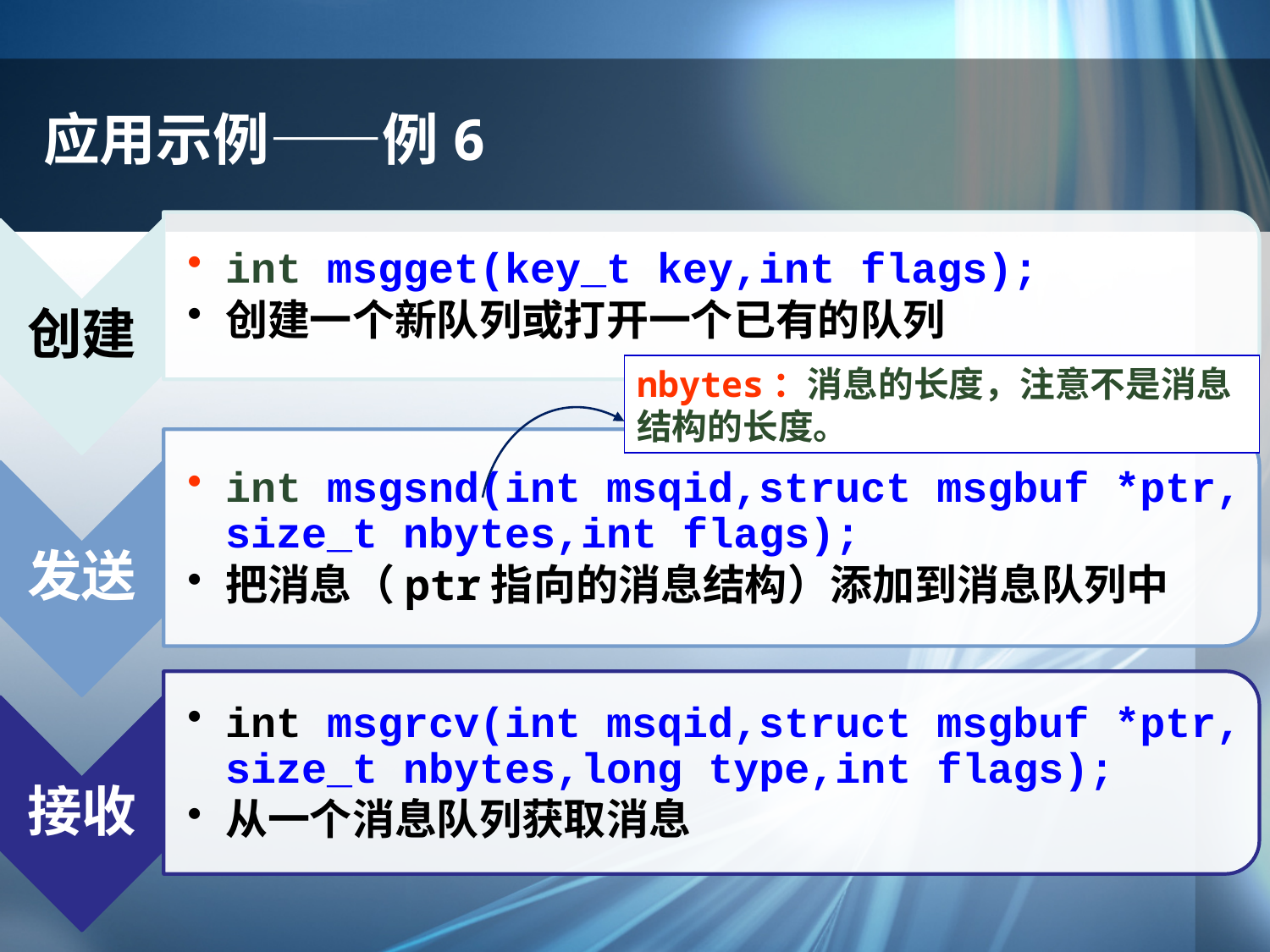

# 应用示例——例6
创建
int msgget(key_t key,int flags);
创建一个新队列或打开一个已有的队列
发送
int msgsnd(int msqid,struct msgbuf *ptr, size_t nbytes,int flags);
把消息（ptr指向的消息结构）添加到消息队列中
接收
int msgrcv(int msqid,struct msgbuf *ptr, size_t nbytes,long type,int flags);
从一个消息队列获取消息
nbytes：消息的长度，注意不是消息结构的长度。